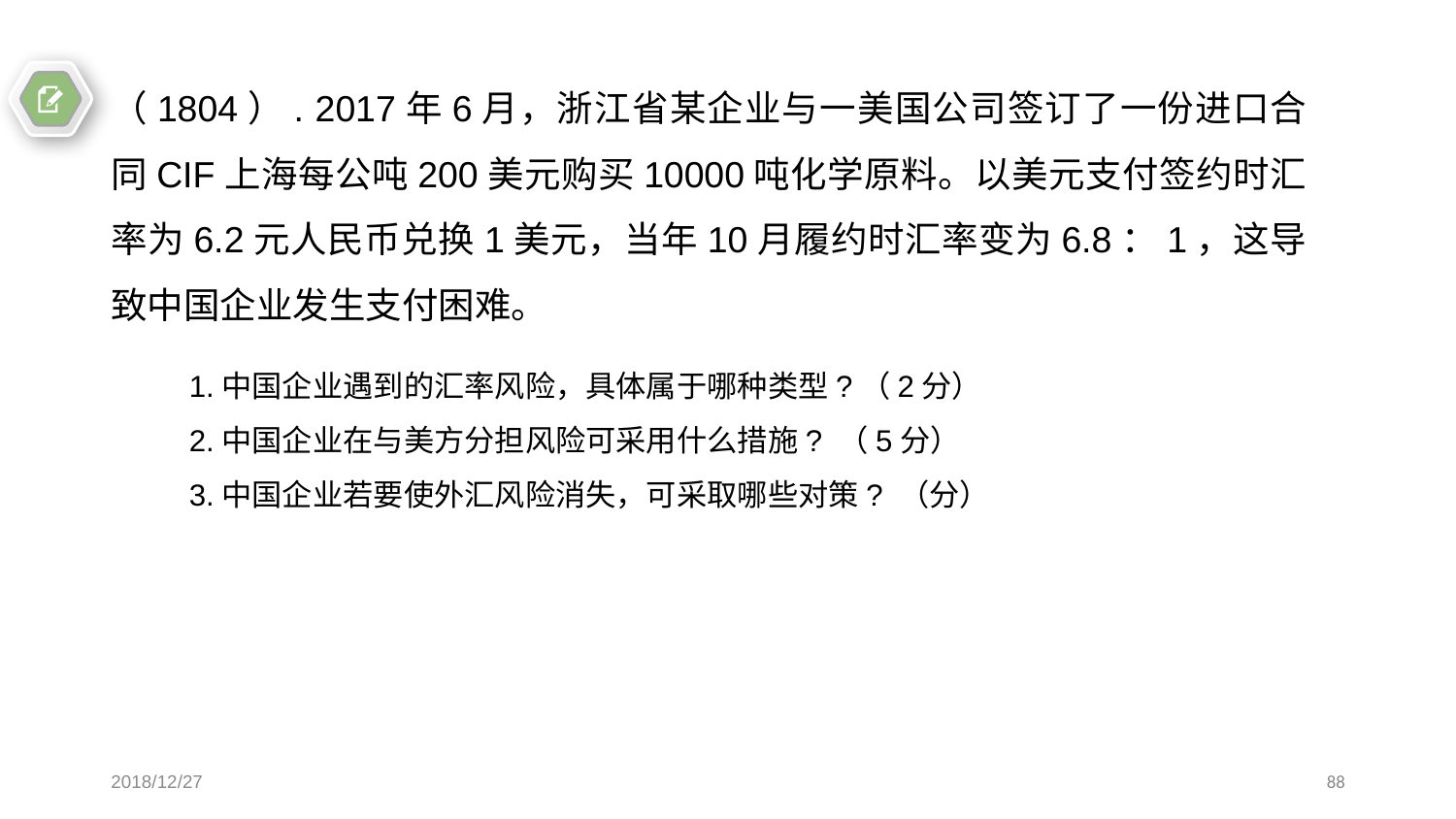

（1804）. 2017年6月，浙江省某企业与一美国公司签订了一份进口合同CIF上海每公吨200美元购买10000吨化学原料。以美元支付签约时汇率为6.2元人民币兑换1美元，当年10月履约时汇率变为6.8：1，这导致中国企业发生支付困难。
1.中国企业遇到的汇率风险，具体属于哪种类型?（2分）
2.中国企业在与美方分担风险可采用什么措施? （5分）
3.中国企业若要使外汇风险消失，可采取哪些对策? （分）
2018/12/27
88